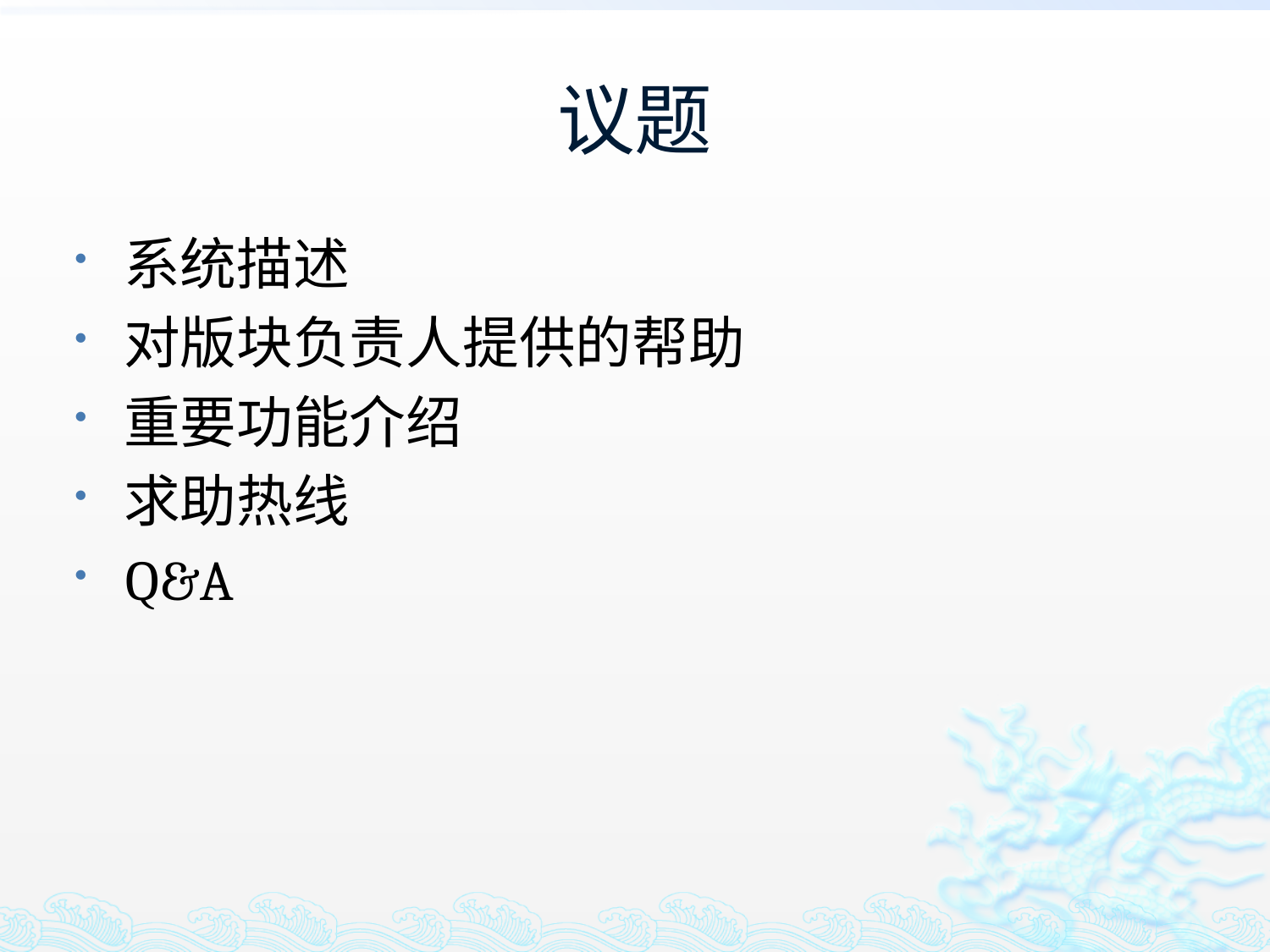

# 议题
系统描述
对版块负责人提供的帮助
重要功能介绍
求助热线
Q&A